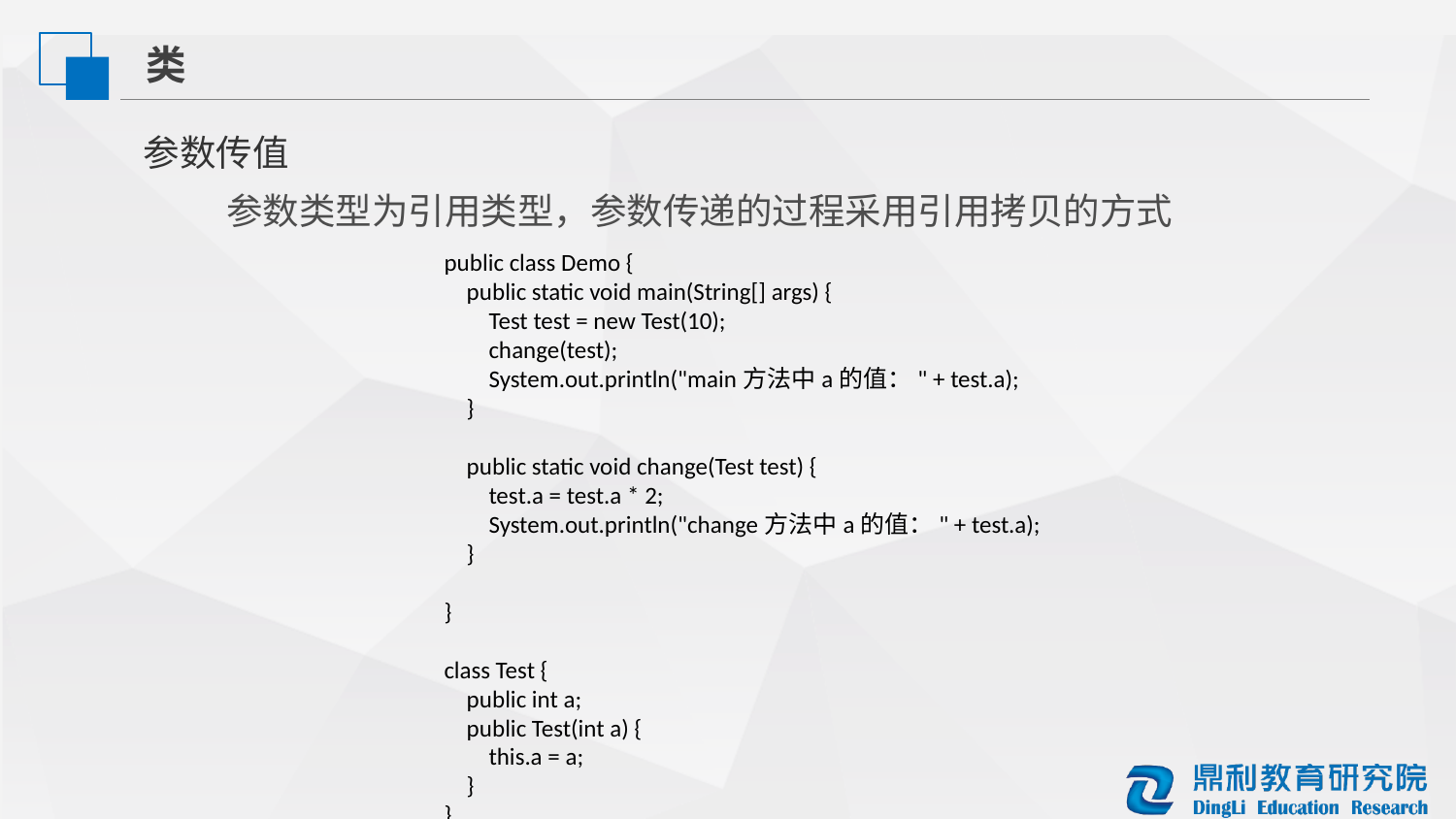

类
参数传值
         参数类型为引用类型，参数传递的过程采用引用拷贝的方式
public class Demo {
    public static void main(String[] args) {
        Test test = new Test(10);
        change(test);
        System.out.println("main方法中a的值：" + test.a);
    }

    public static void change(Test test) {
        test.a = test.a * 2;
        System.out.println("change方法中a的值：" + test.a);
    }

}

class Test {
    public int a;
    public Test(int a) {
        this.a = a;
    }
}